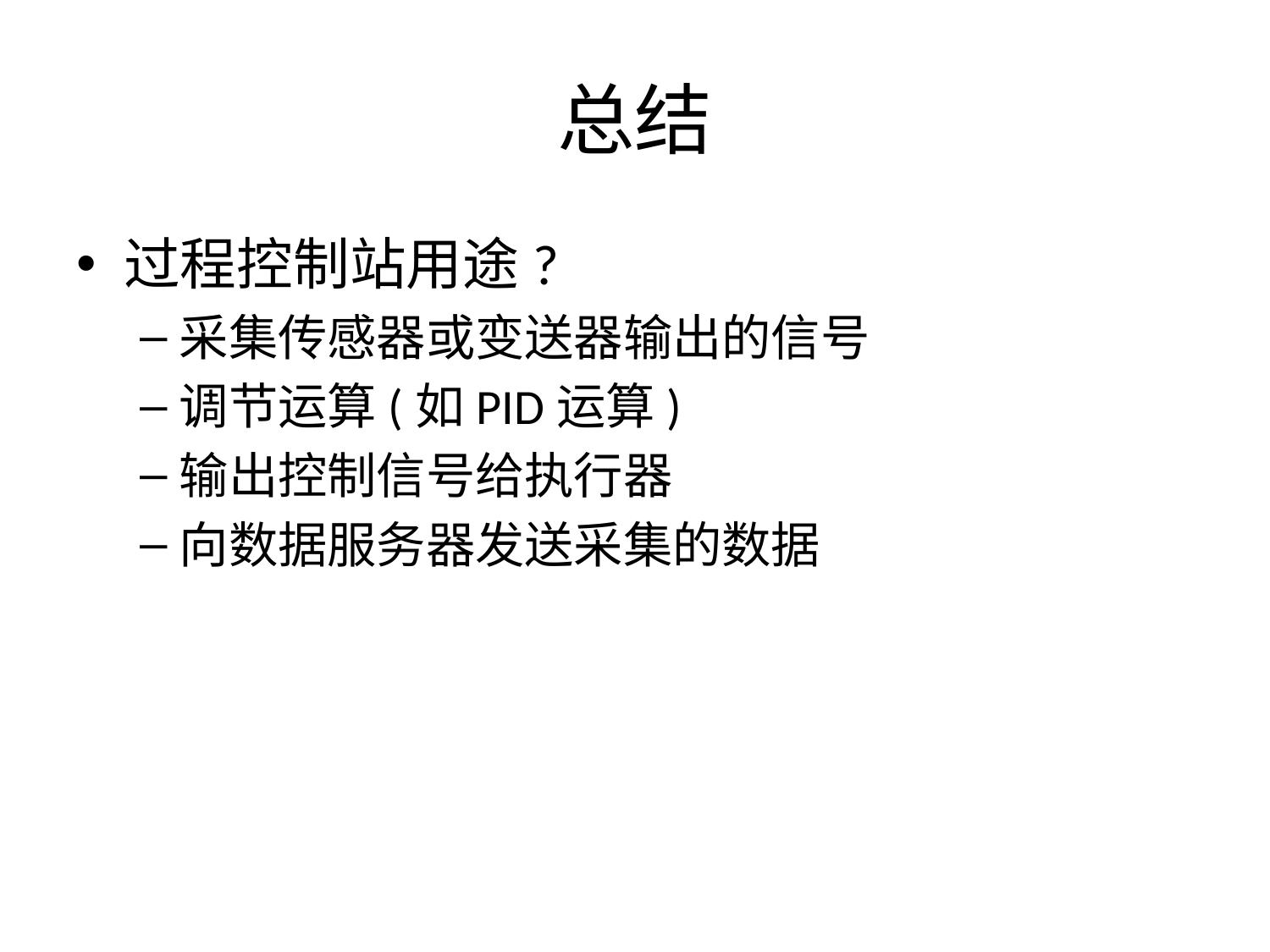

# 总结
过程控制站用途?
采集传感器或变送器输出的信号
调节运算(如PID运算)
输出控制信号给执行器
向数据服务器发送采集的数据